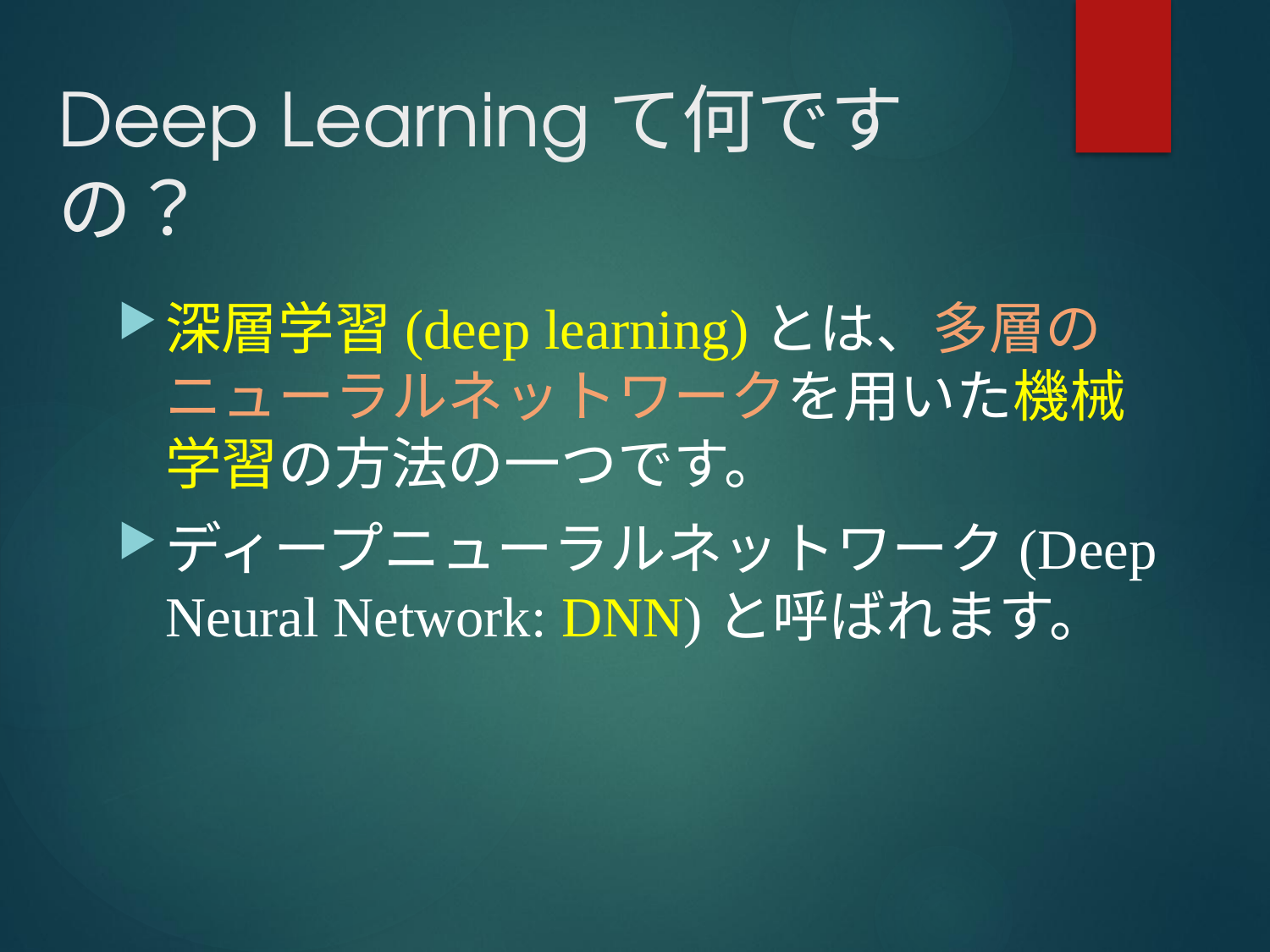

# Deep Learningて何ですの？
深層学習(deep learning)とは、多層のニューラルネットワークを用いた機械学習の方法の一つです。
ディープニューラルネットワーク(Deep Neural Network: DNN)と呼ばれます。